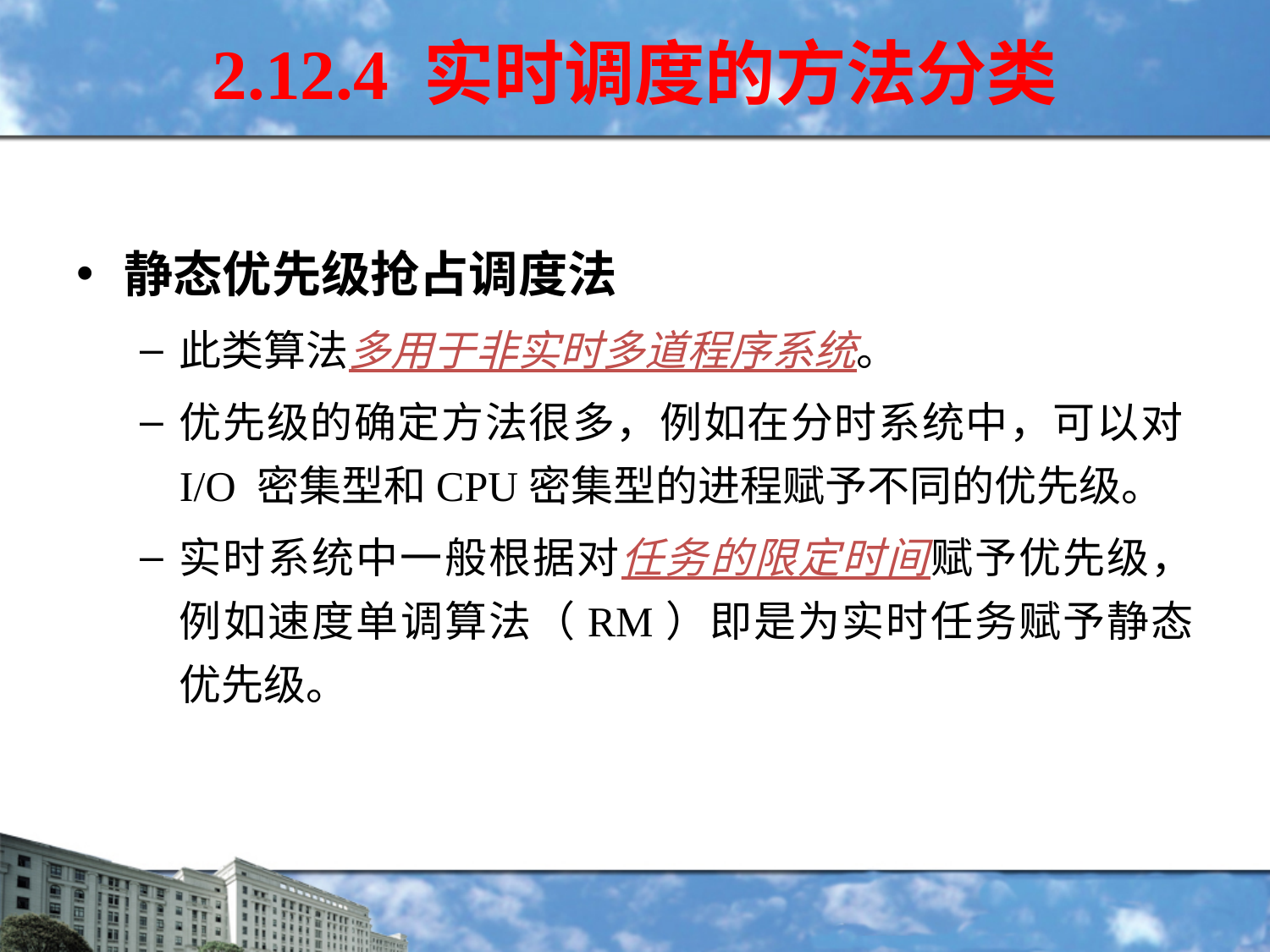

# 2.12.4 实时调度的方法分类
静态优先级抢占调度法
此类算法多用于非实时多道程序系统。
优先级的确定方法很多，例如在分时系统中，可以对I/O 密集型和CPU密集型的进程赋予不同的优先级。
实时系统中一般根据对任务的限定时间赋予优先级，例如速度单调算法（RM）即是为实时任务赋予静态优先级。